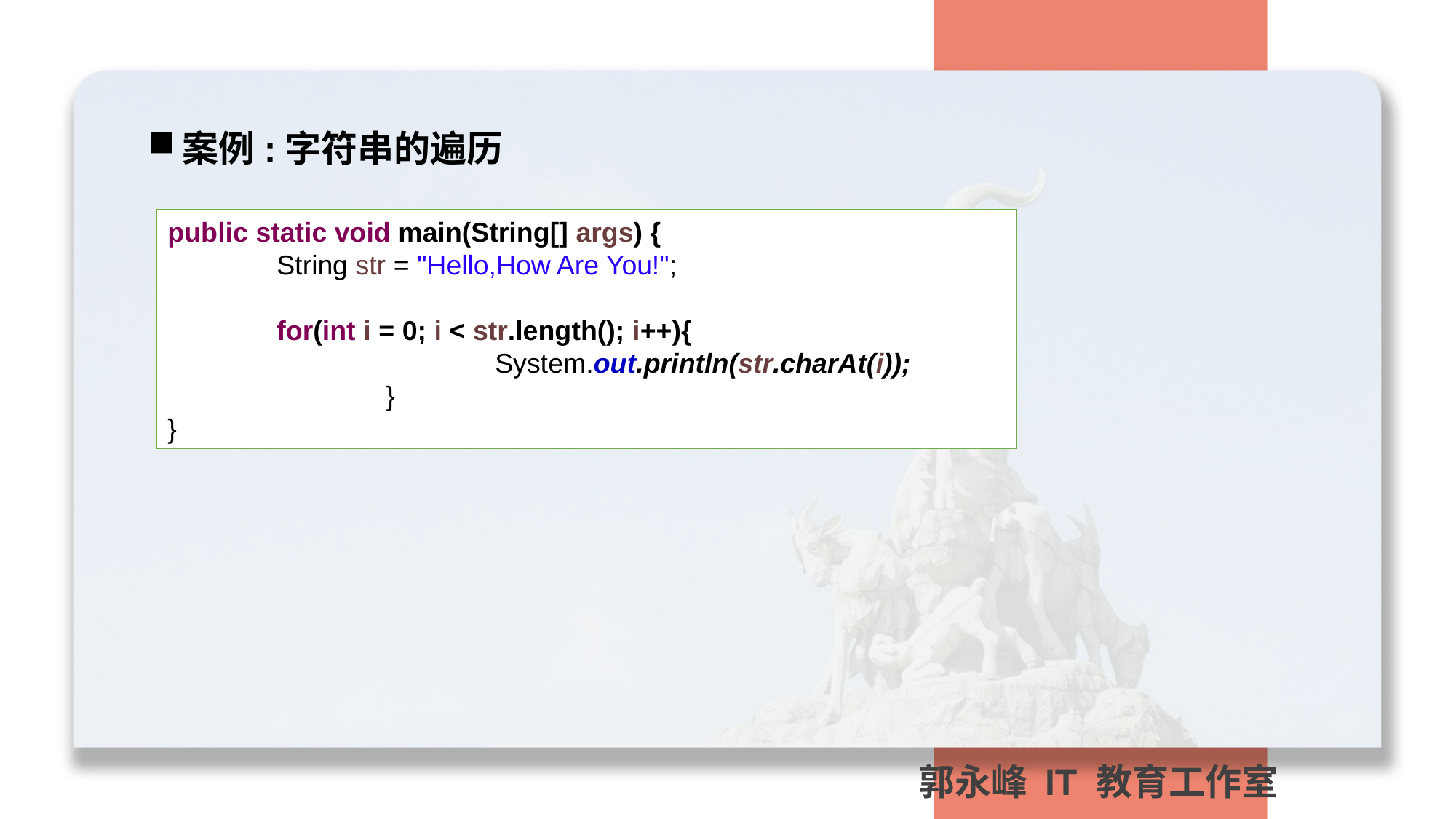

案例:字符串的遍历
public static void main(String[] args) {
	String str = "Hello,How Are You!";

	for(int i = 0; i < str.length(); i++){
			System.out.println(str.charAt(i));
		}
}